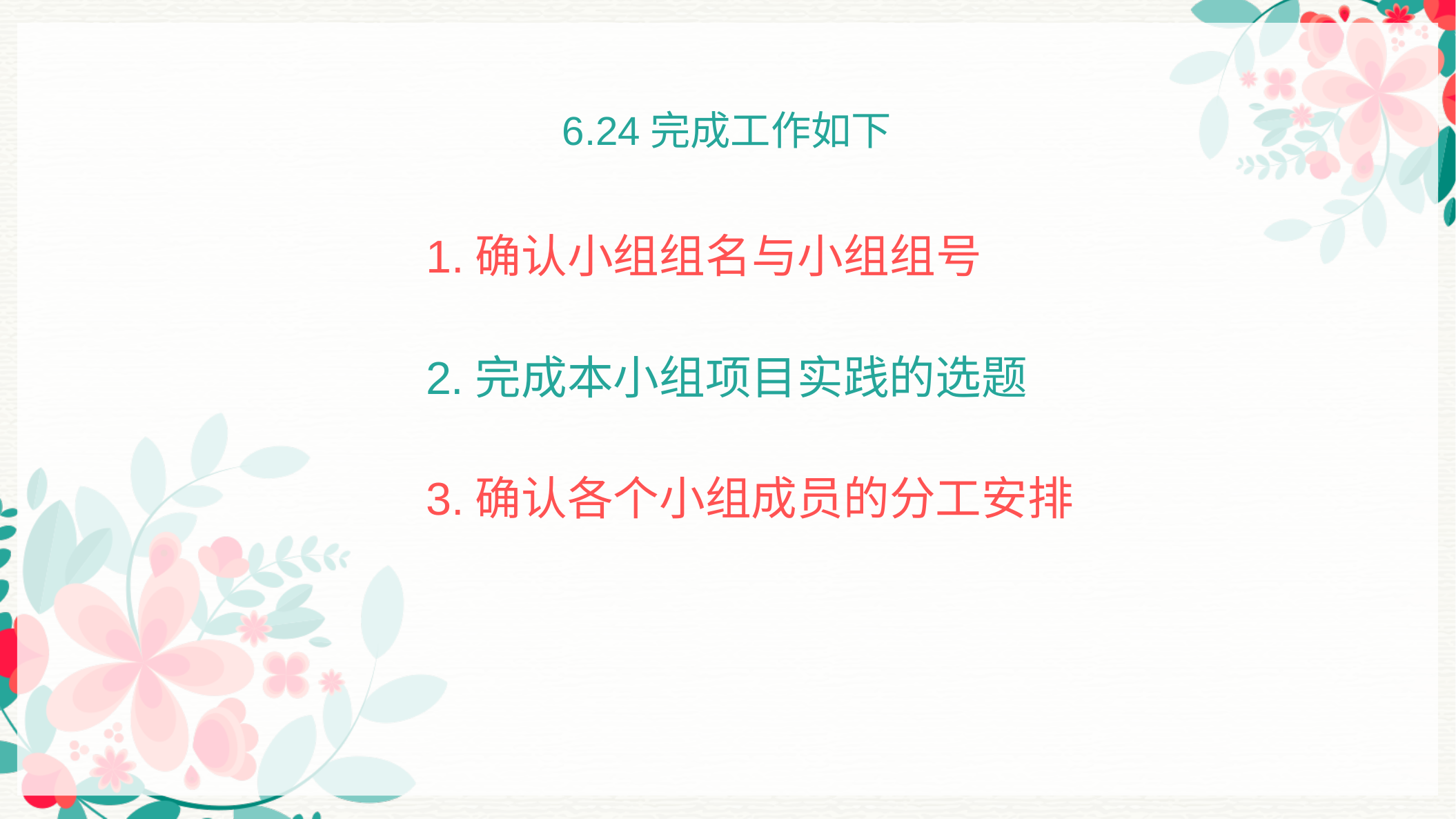

6.24完成工作如下
1.确认小组组名与小组组号
2.完成本小组项目实践的选题
3.确认各个小组成员的分工安排